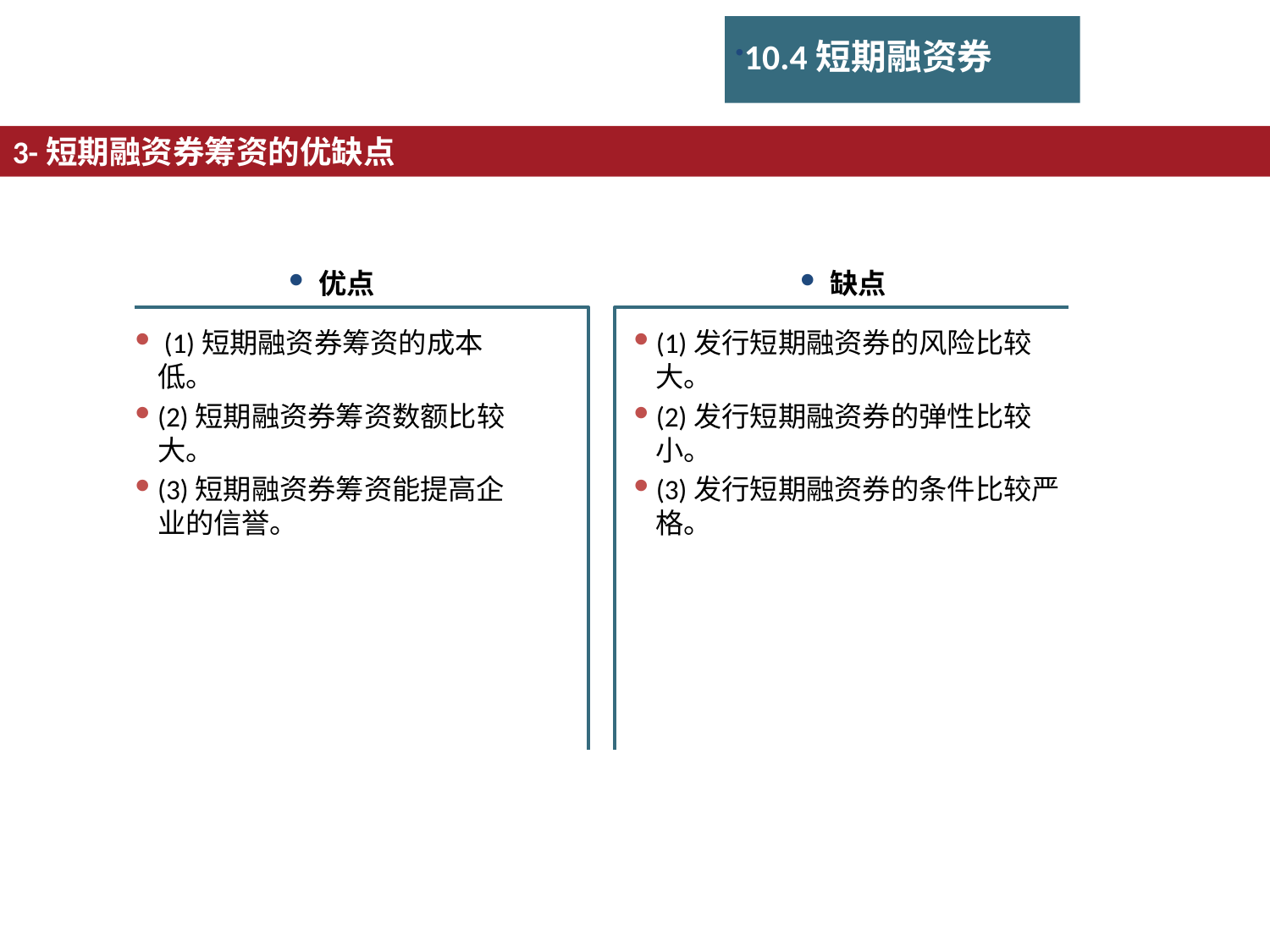

10.4短期融资券
3-短期融资券筹资的优缺点
优点
缺点

 (1)短期融资券筹资的成本低。
(2)短期融资券筹资数额比较大。
(3)短期融资券筹资能提高企业的信誉。
(1)发行短期融资券的风险比较大。
(2)发行短期融资券的弹性比较小。
(3)发行短期融资券的条件比较严格。